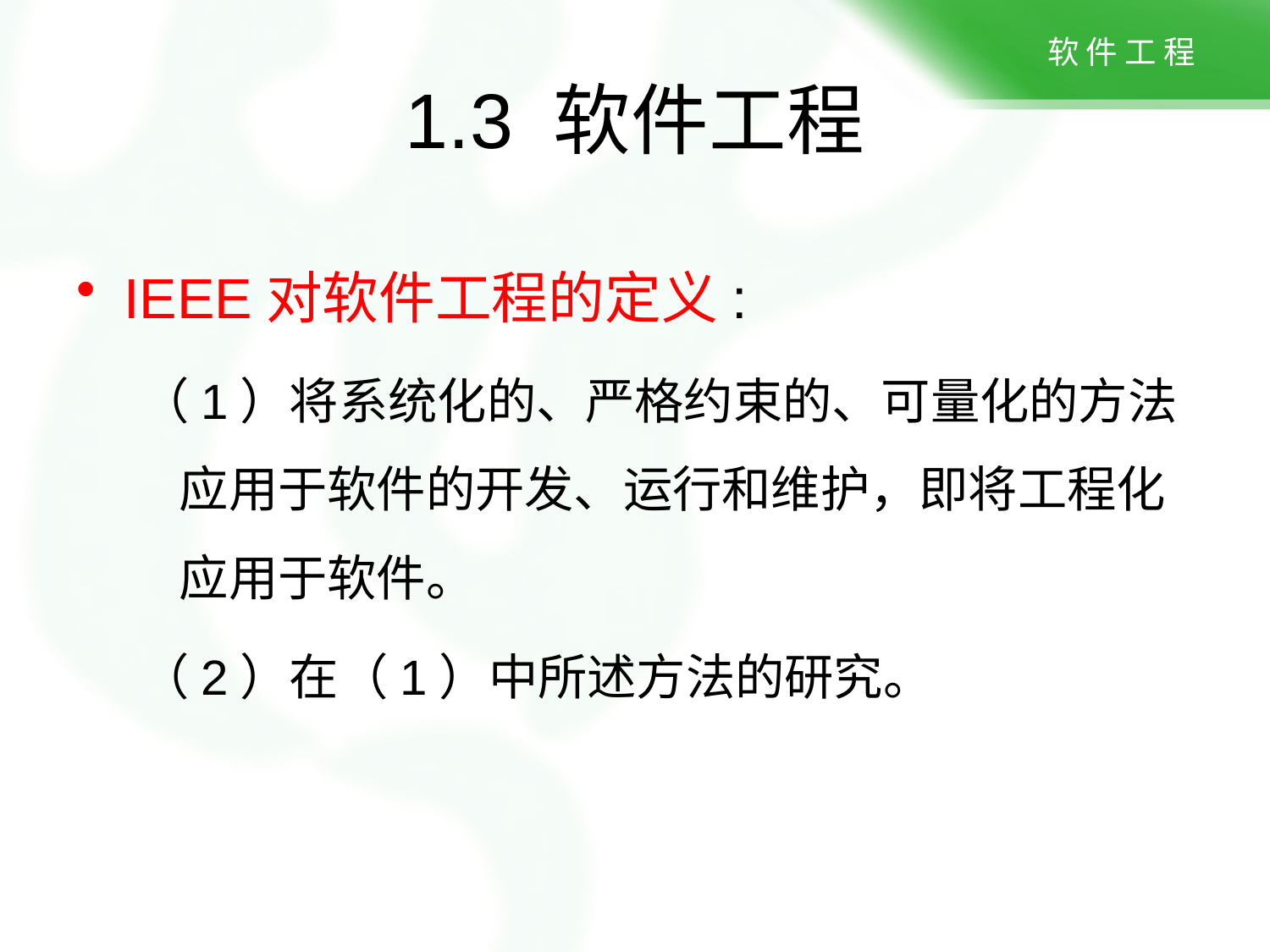

# 1.3 软件工程
IEEE对软件工程的定义:
（1）将系统化的、严格约束的、可量化的方法应用于软件的开发、运行和维护，即将工程化应用于软件。
（2）在（1）中所述方法的研究。